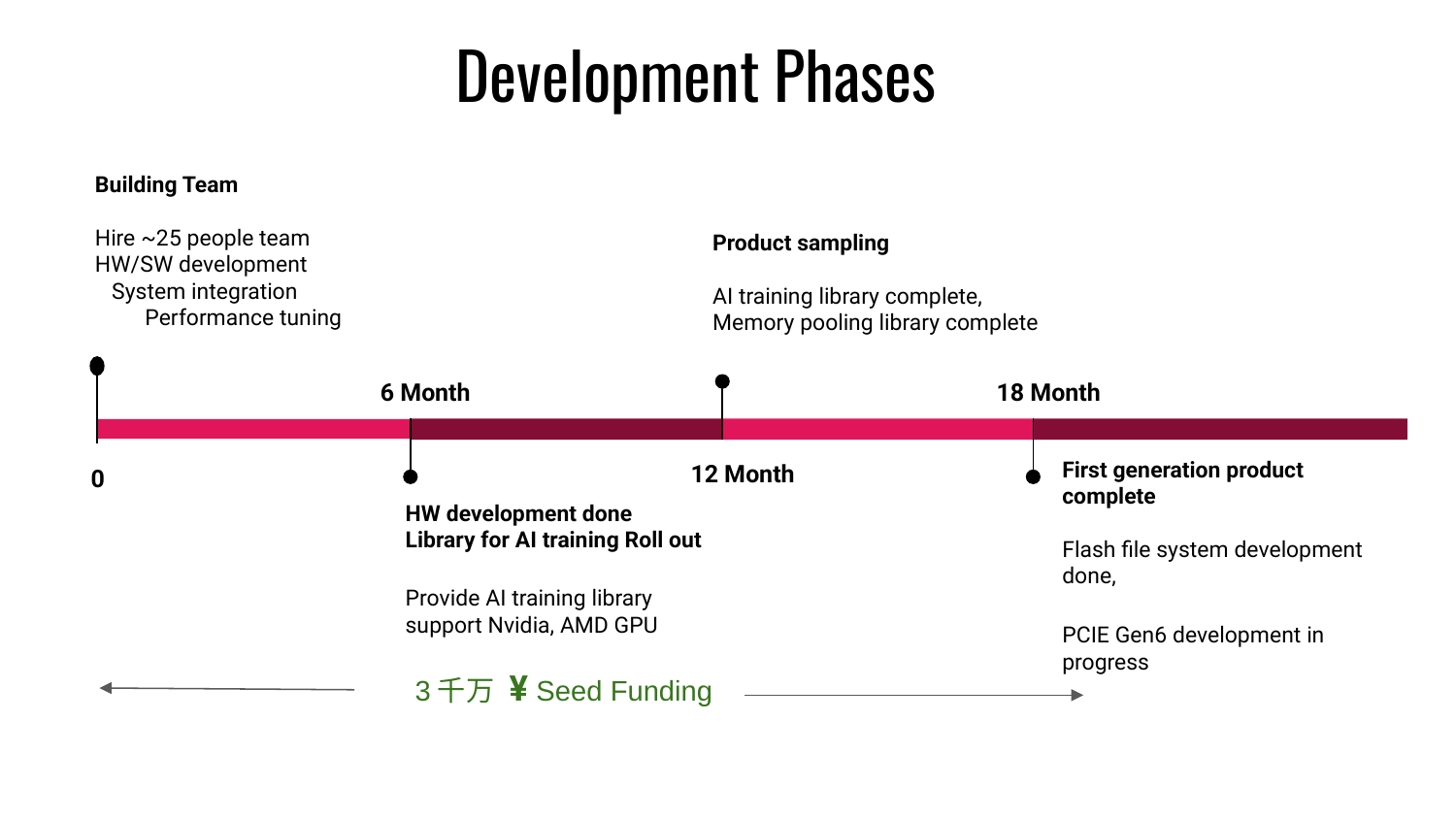

# Development Phases
Building Team

Hire ~25 people team              HW/SW development                               System integration                                       Performance tuning

0

Product sampling

AI training library complete, Memory pooling library complete

12 Month

6 Month

HW development done
Library for AI training Roll out

Provide AI training library support Nvidia, AMD GPU

18 Month

First generation product complete

Flash file system development done,
PCIE Gen6 development in progress

    3千万 ¥ Seed Funding